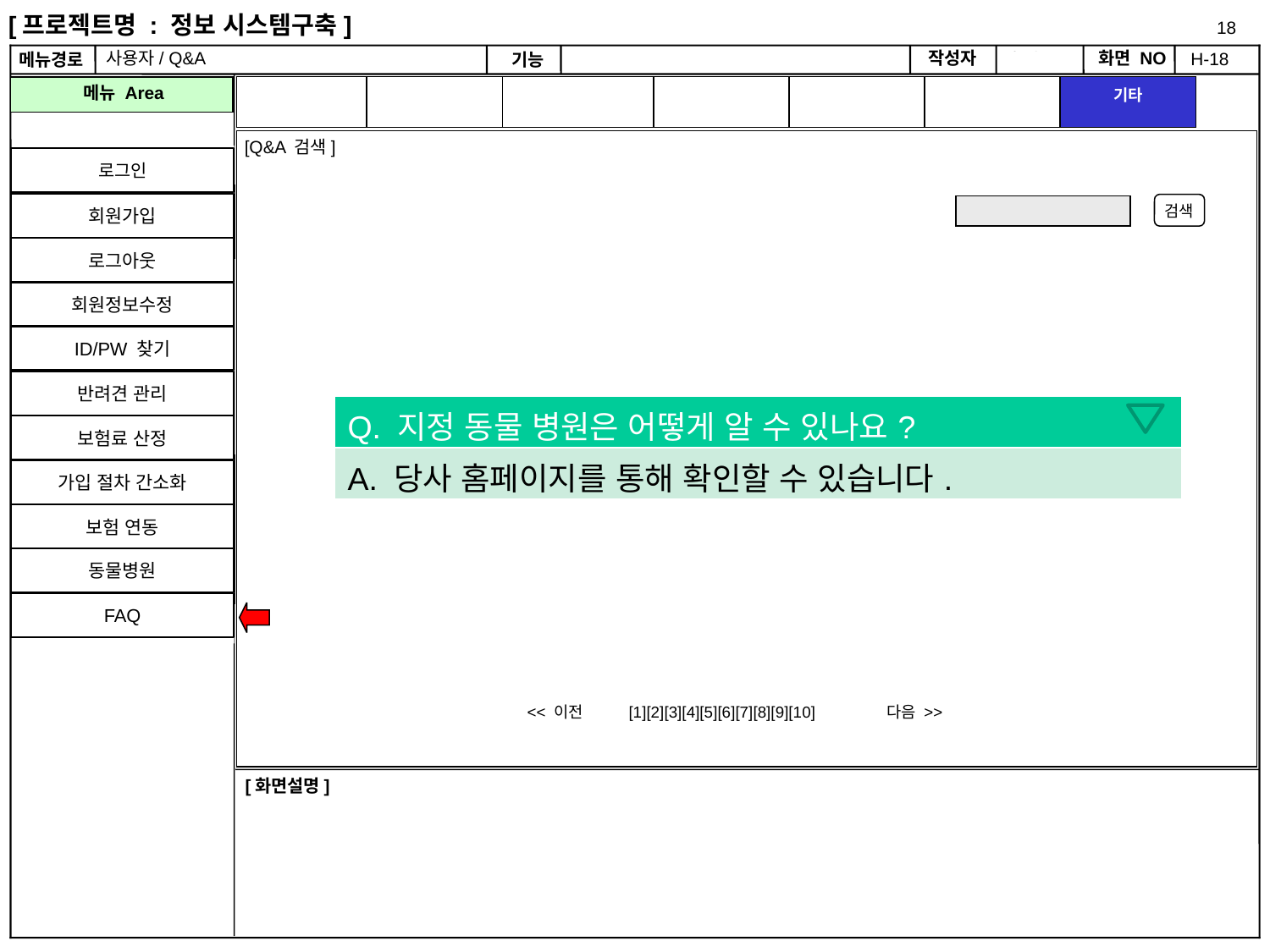

18
사용자/ Q&A
H-18

[Q&A 검색]

로그인
회원가입
검색

로그아웃
회원정보수정
ID/PW 찾기
반려견 관리
| Q. 지정 동물 병원은 어떻게 알 수 있나요? |
| --- |
| A. 당사 홈페이지를 통해 확인할 수 있습니다. |

보험료 산정
가입 절차 간소화
보험 연동
동물병원
FAQ

[1][2][3][4][5][6][7][8][9][10]
<< 이전
다음 >>